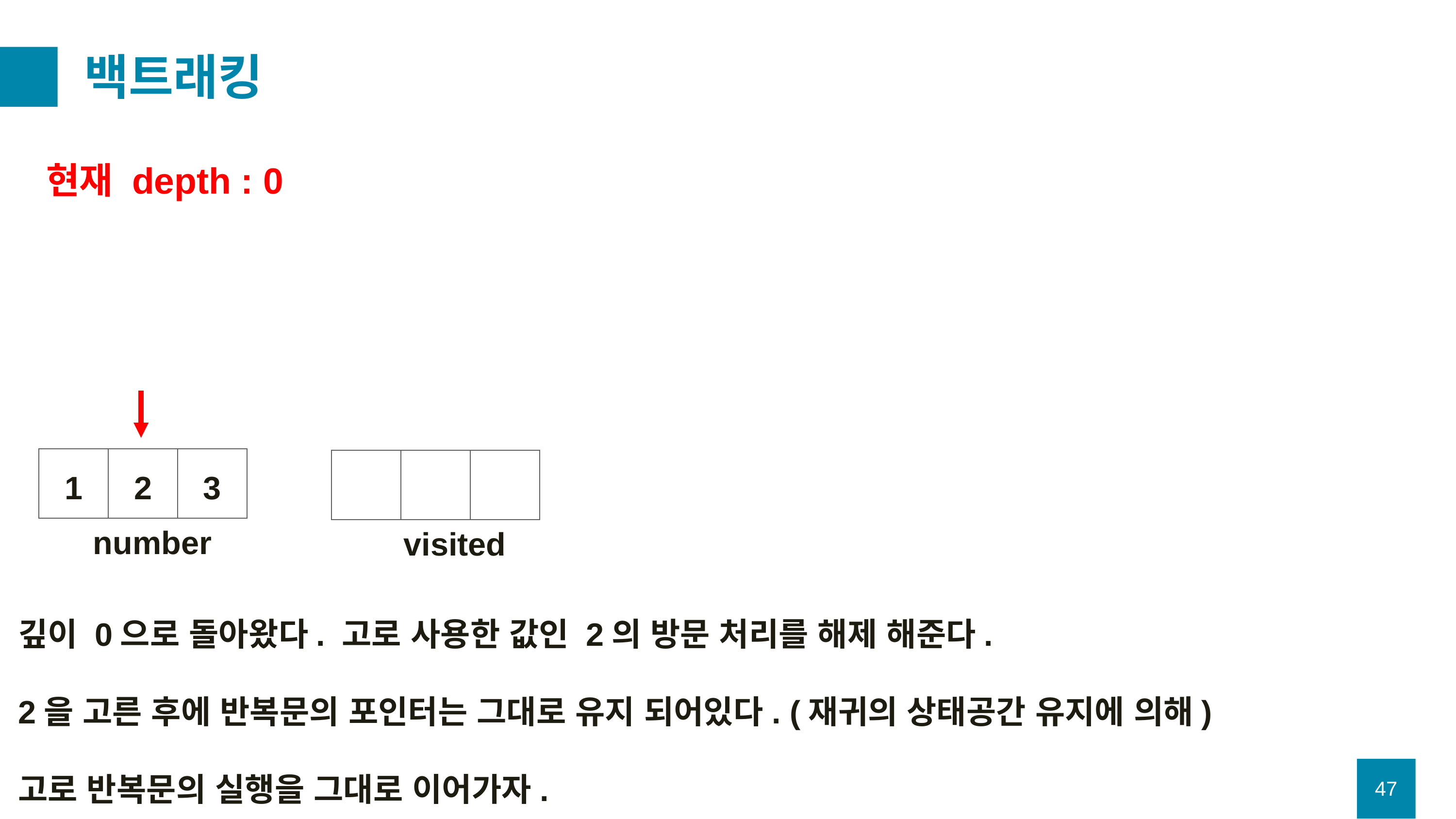

# 백트래킹
현재 depth : 0
| 1 | 2 | 3 |
| --- | --- | --- |
|  |  |  |
| --- | --- | --- |
number
visited
깊이 0으로 돌아왔다. 고로 사용한 값인 2의 방문 처리를 해제 해준다.

2을 고른 후에 반복문의 포인터는 그대로 유지 되어있다. (재귀의 상태공간 유지에 의해)

고로 반복문의 실행을 그대로 이어가자.
47